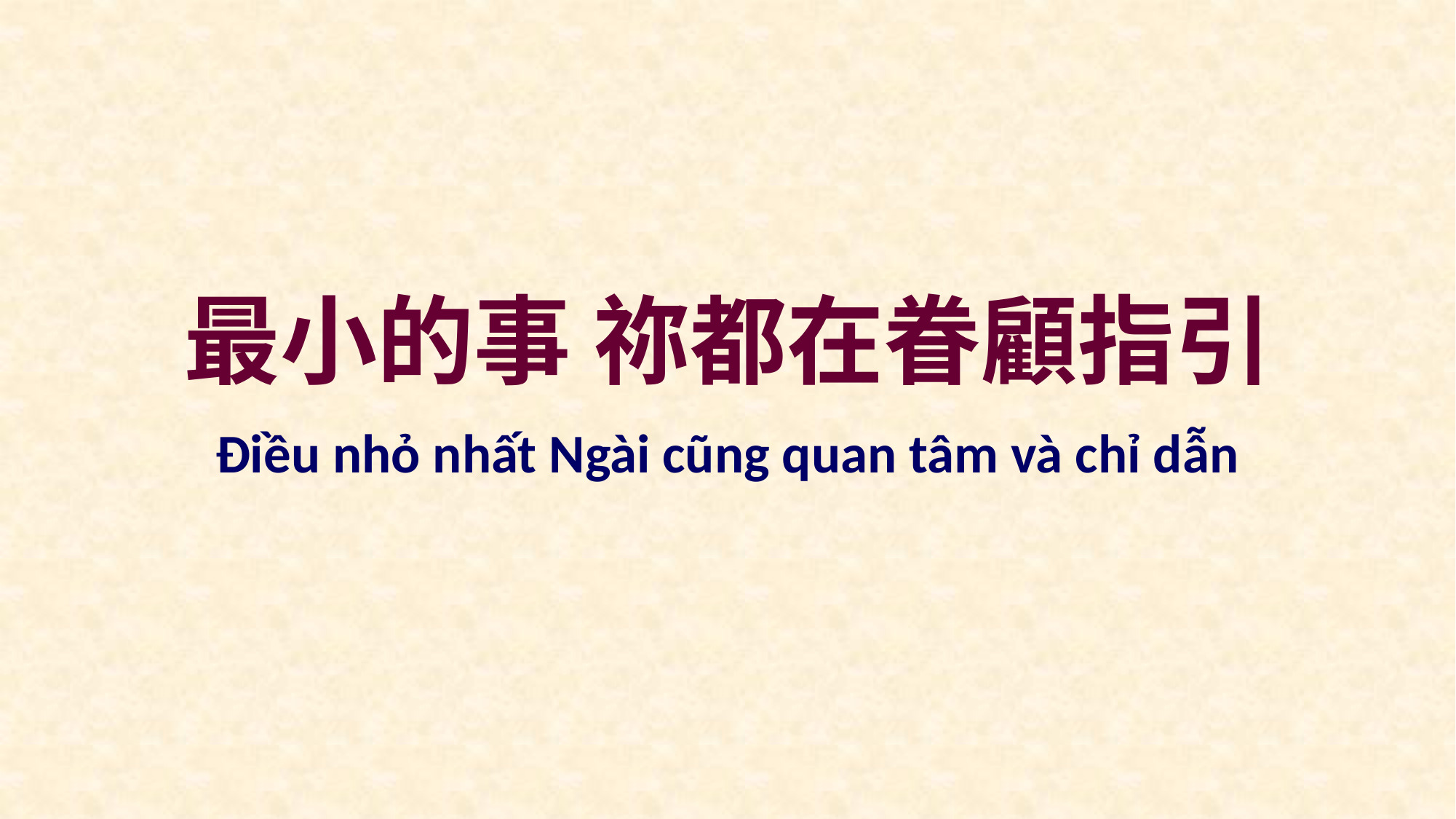

最小的事 祢都在眷顧指引
Điều nhỏ nhất Ngài cũng quan tâm và chỉ dẫn